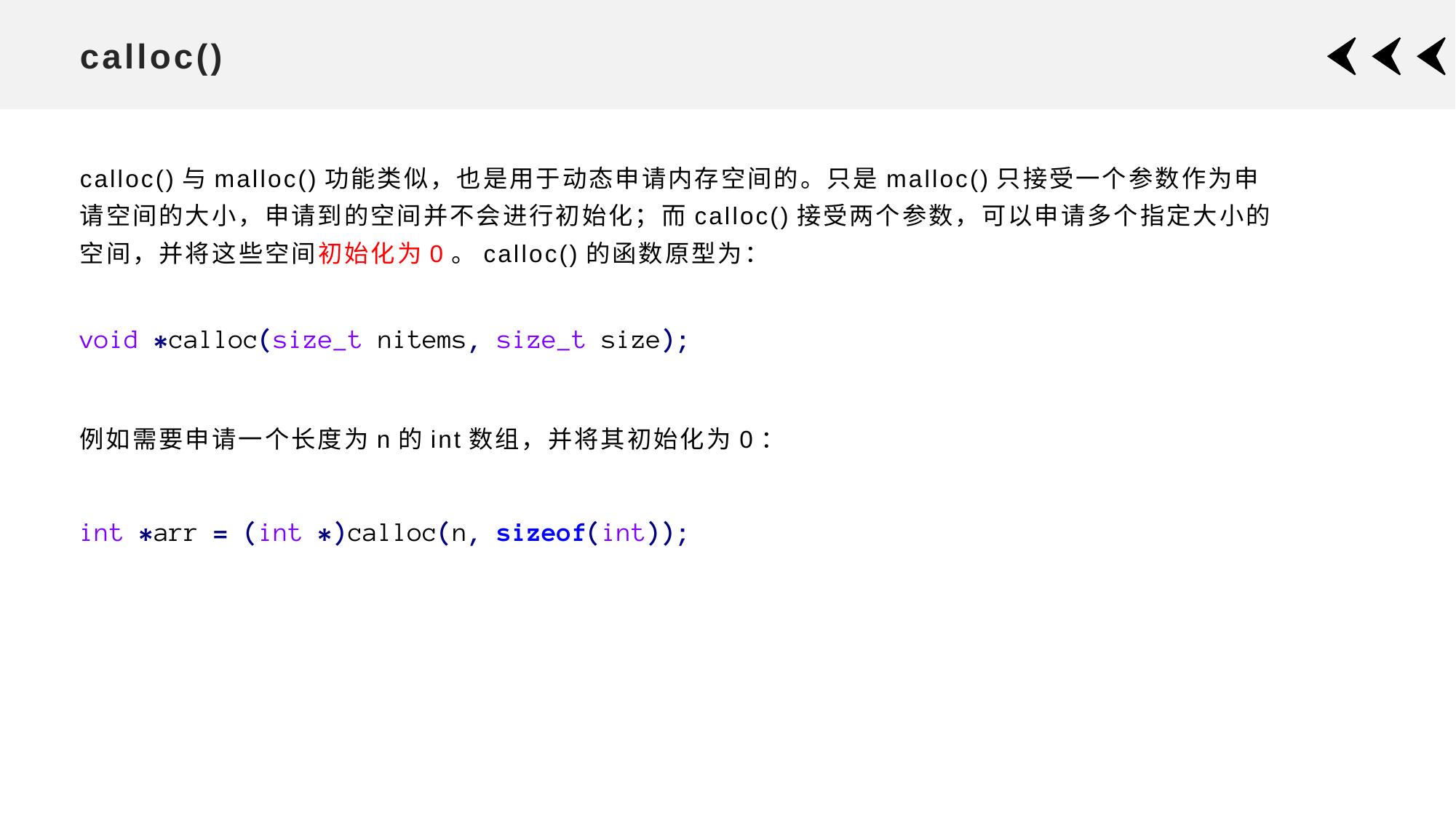

# calloc()
calloc()与malloc()功能类似，也是用于动态申请内存空间的。只是malloc()只接受一个参数作为申请空间的大小，申请到的空间并不会进行初始化；而calloc()接受两个参数，可以申请多个指定大小的空间，并将这些空间初始化为0。calloc()的函数原型为：
void *calloc(size_t nitems, size_t size);
例如需要申请一个长度为n的int数组，并将其初始化为0：
int *arr = (int *)calloc(n, sizeof(int));